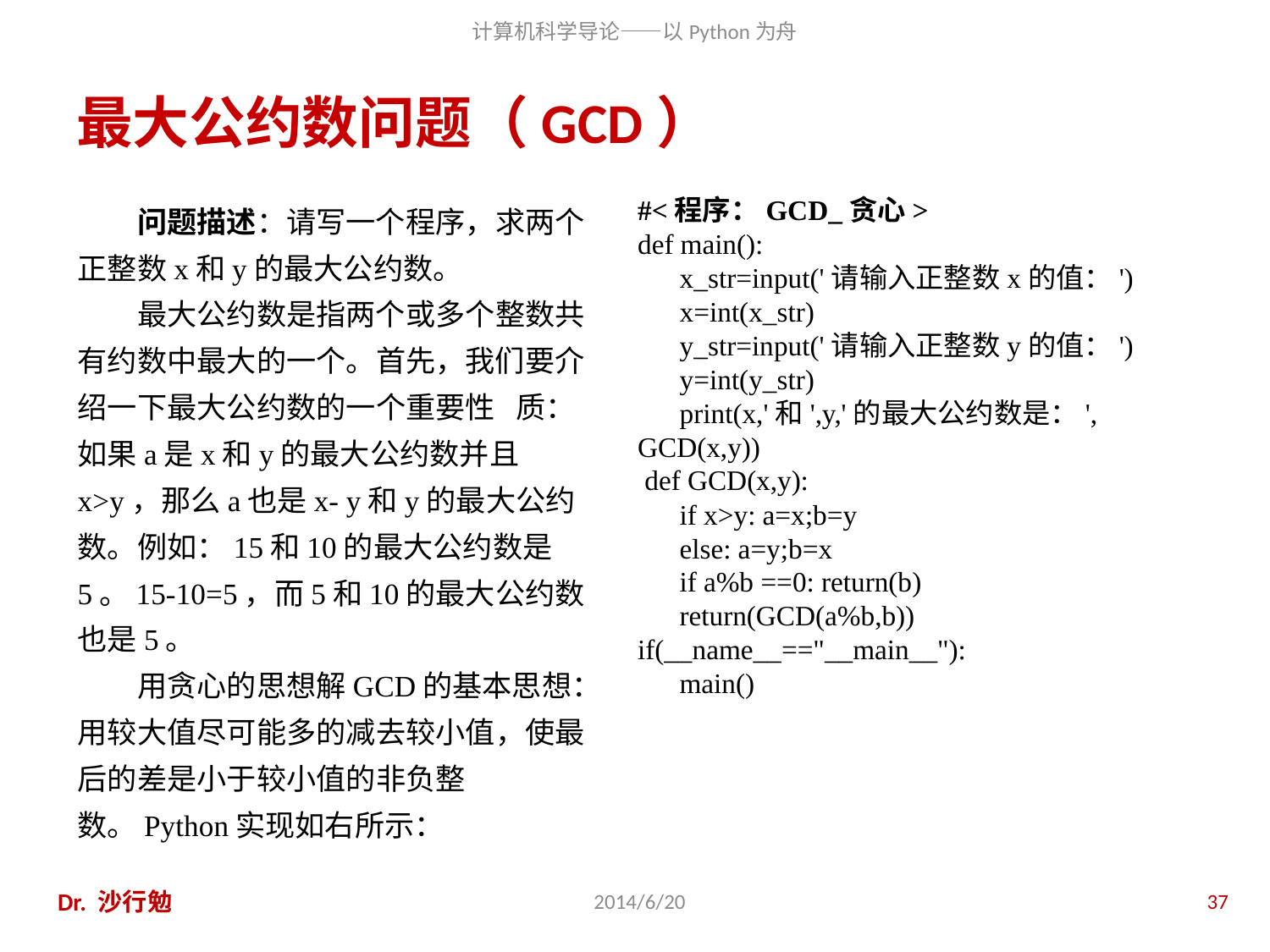

# 最大公约数问题（GCD）
问题描述：请写一个程序，求两个正整数x和y的最大公约数。
最大公约数是指两个或多个整数共有约数中最大的一个。首先，我们要介绍一下最大公约数的一个重要性   质：如果a是x和y的最大公约数并且x>y，那么a也是x- y和y的最大公约数。例如：15和10的最大公约数是5。15-10=5，而5和10的最大公约数也是5。
用贪心的思想解GCD的基本思想：用较大值尽可能多的减去较小值，使最后的差是小于较小值的非负整数。Python实现如右所示：

#<程序：GCD_贪心>
def main():
      x_str=input('请输入正整数x的值：')
      x=int(x_str)
      y_str=input('请输入正整数y的值：')
      y=int(y_str)
      print(x,'和',y,'的最大公约数是：', GCD(x,y))
 def GCD(x,y):
      if x>y: a=x;b=y
      else: a=y;b=x
      if a%b ==0: return(b)
      return(GCD(a%b,b))
if(__name__=="__main__"):
      main()
Dr. 沙行勉
2014/6/20
37